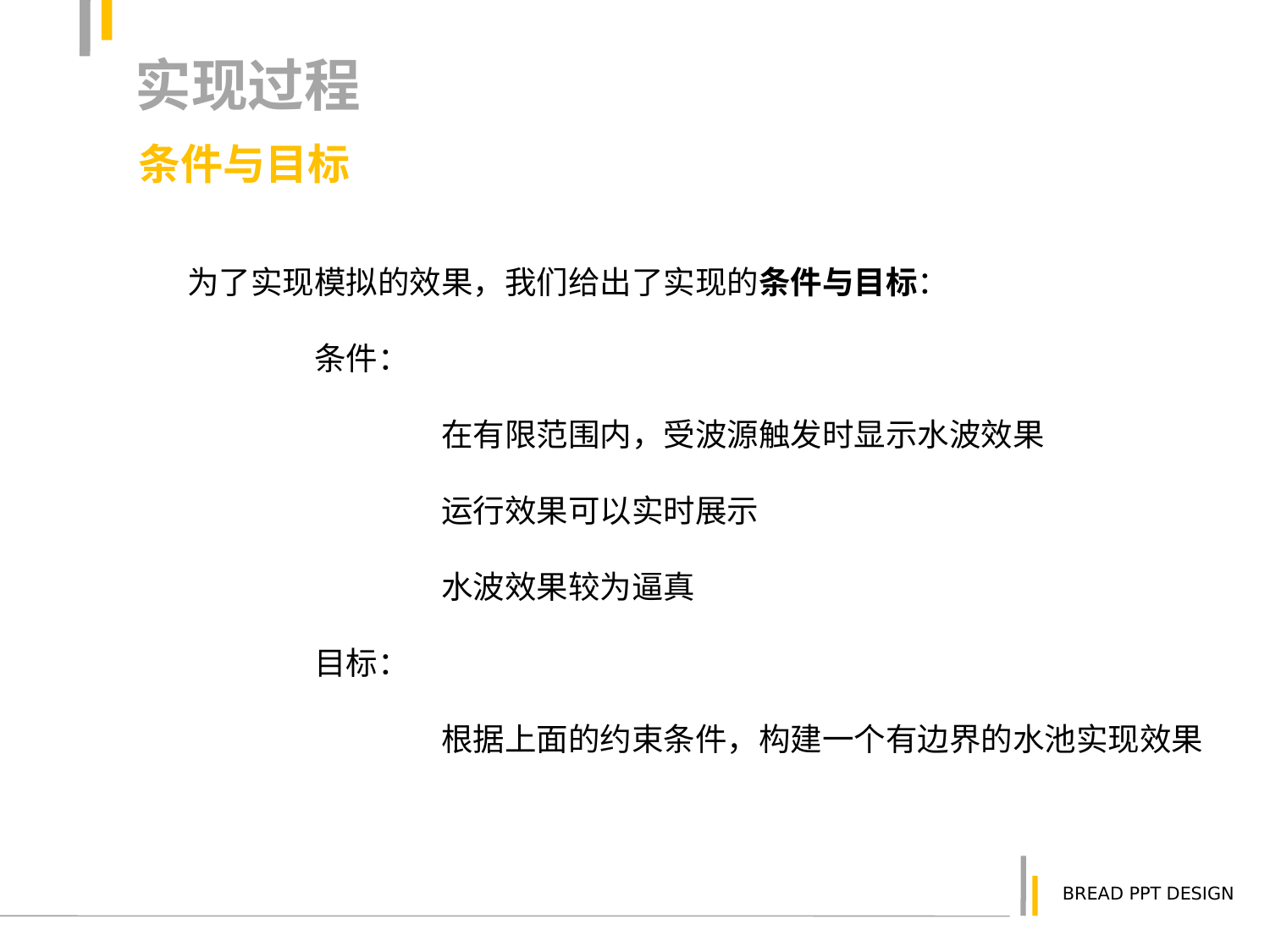

实现过程
条件与目标
为了实现模拟的效果，我们给出了实现的条件与目标：
	条件：
		在有限范围内，受波源触发时显示水波效果
		运行效果可以实时展示
		水波效果较为逼真
	目标：
		根据上面的约束条件，构建一个有边界的水池实现效果